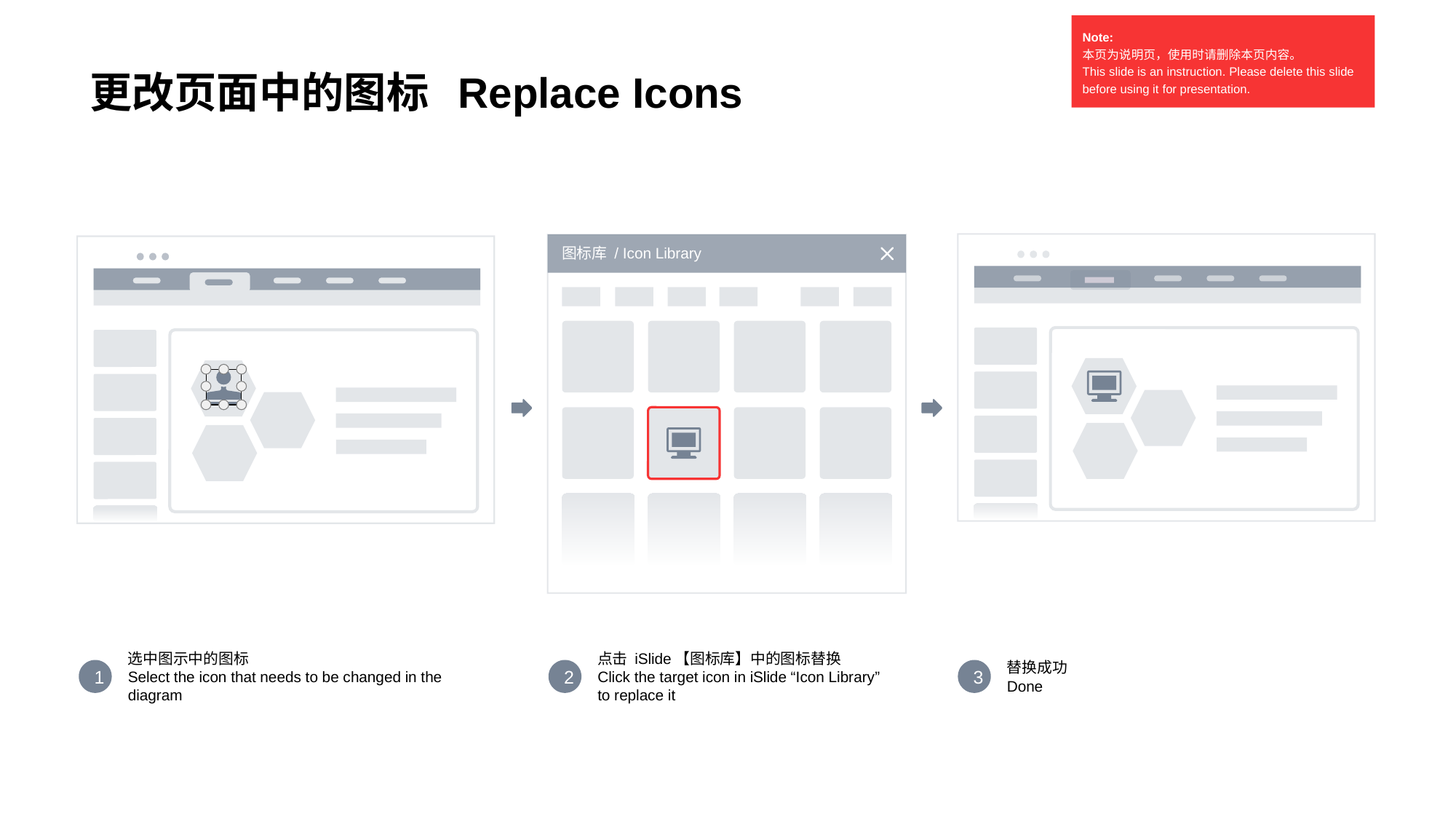

更改页面中的图标  Replace Icons
Note:
本页为说明页，使用时请删除本页内容。
This slide is an instruction. Please delete this slide before using it for presentation.

图标库 / Icon Library

点击 iSlide【图标库】中的图标替换
Click the target icon in iSlide “Icon Library” to replace it
2
选中图示中的图标
Select the icon that needs to be changed in the diagram
1
替换成功
Done
3